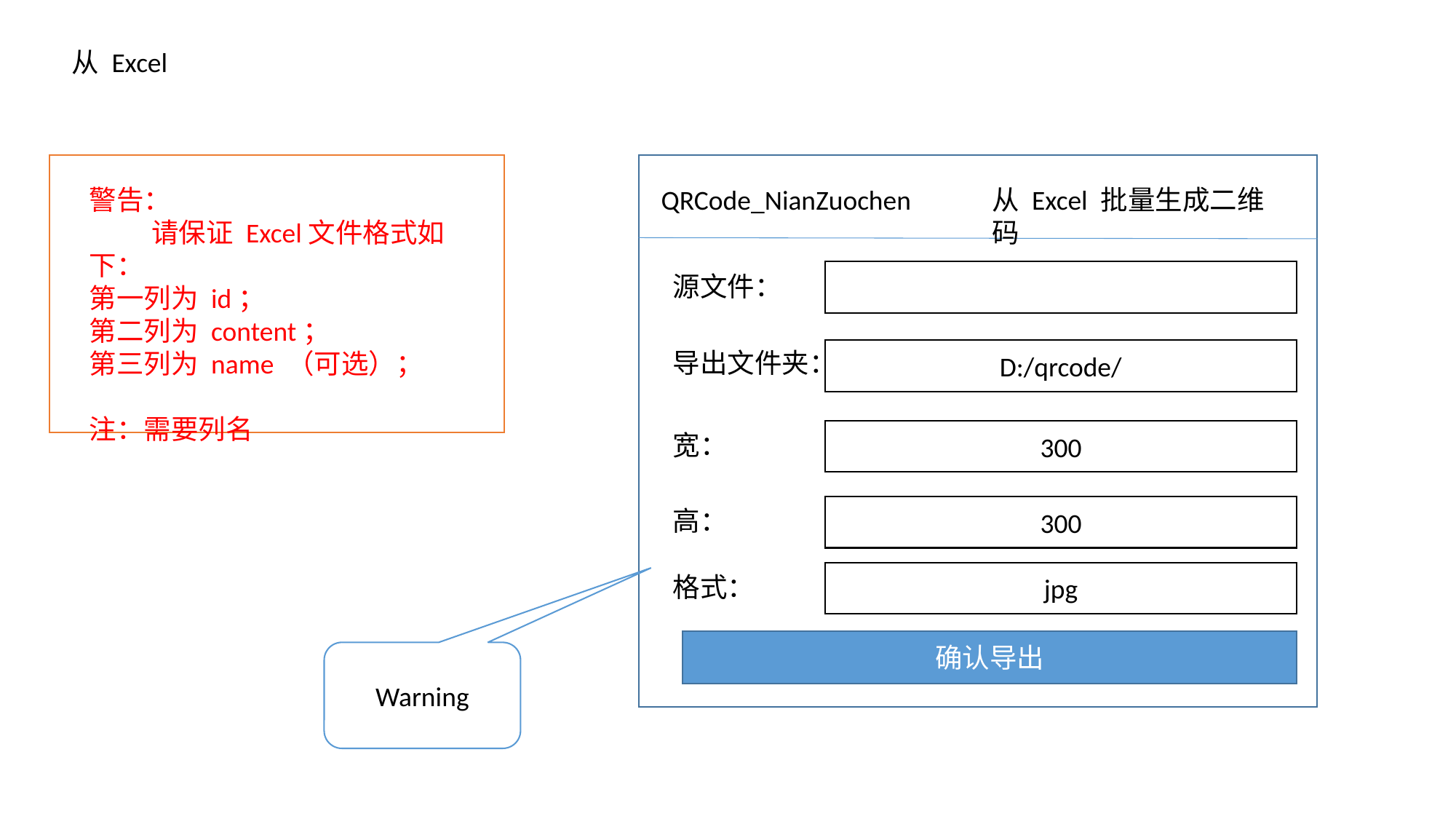

从 Excel

QRCode_NianZuochen
从 Excel 批量生成二维码
警告：
         请保证 Excel文件格式如下：
第一列为 id；
第二列为 content；
第三列为 name （可选）；

注：需要列名

源文件：
导出文件夹：
D:/qrcode/
300
宽：
300
高：
jpg
格式：
确认导出
Warning